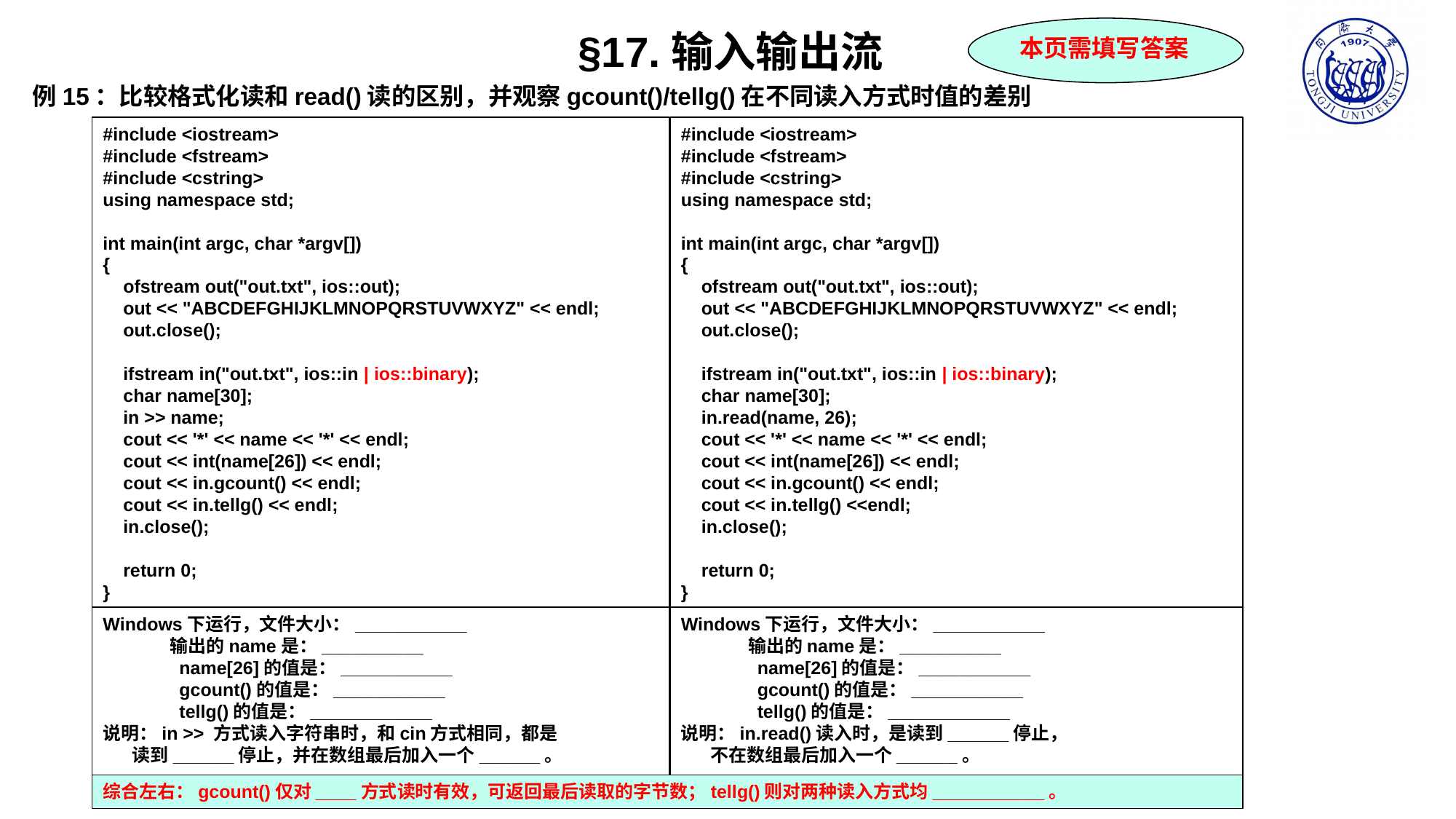

本页需填写答案
§17.输入输出流
例15：比较格式化读和read()读的区别，并观察gcount()/tellg()在不同读入方式时值的差别
#include <iostream>
#include <fstream>
#include <cstring>
using namespace std;

int main(int argc, char *argv[])
{
    ofstream out("out.txt", ios::out);
    out << "ABCDEFGHIJKLMNOPQRSTUVWXYZ" << endl;
    out.close();

    ifstream in("out.txt", ios::in | ios::binary);
    char name[30];
    in >> name;
    cout << '*' << name << '*' << endl;
    cout << int(name[26]) << endl;
    cout << in.gcount() << endl;
    cout << in.tellg() << endl;
    in.close();

    return 0;
}
#include <iostream>
#include <fstream>
#include <cstring>
using namespace std;

int main(int argc, char *argv[])
{
    ofstream out("out.txt", ios::out);
    out << "ABCDEFGHIJKLMNOPQRSTUVWXYZ" << endl;
    out.close();

    ifstream in("out.txt", ios::in | ios::binary);
    char name[30];
    in.read(name, 26);
    cout << '*' << name << '*' << endl;
    cout << int(name[26]) << endl;
    cout << in.gcount() << endl;
    cout << in.tellg() <<endl;
    in.close();

    return 0;
}
Windows下运行，文件大小：___________
               输出的name是：__________
               name[26]的值是：___________
               gcount()的值是：___________
               tellg()的值是：____________
说明：in >> 方式读入字符串时，和cin方式相同，都是
      读到______停止，并在数组最后加入一个______。

Windows下运行，文件大小：___________
               输出的name是：__________
               name[26]的值是：___________
               gcount()的值是：___________
               tellg()的值是：____________
说明：in.read()读入时，是读到______停止，
      不在数组最后加入一个______。

综合左右：gcount()仅对____方式读时有效，可返回最后读取的字节数；tellg()则对两种读入方式均___________。